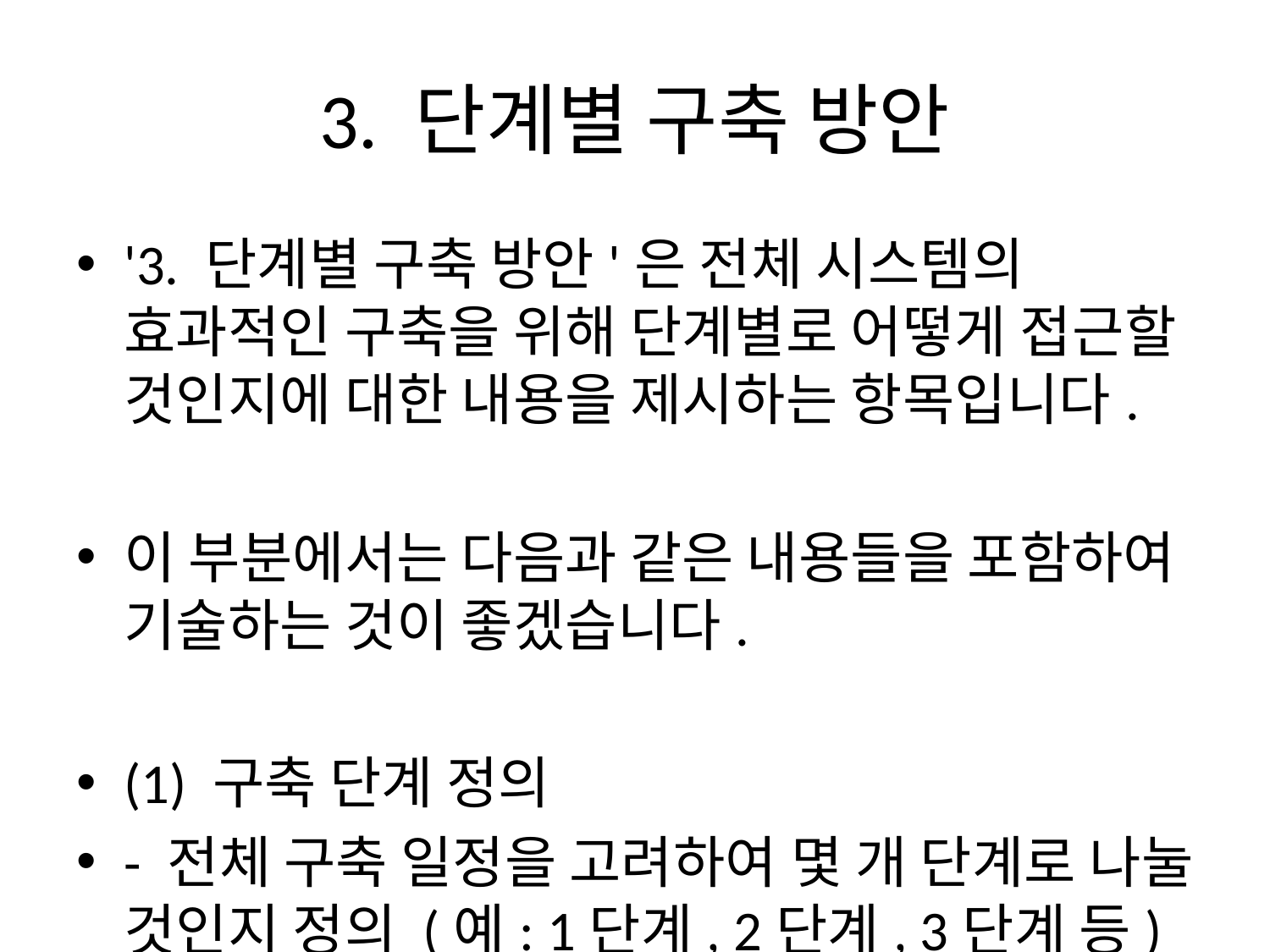

# 3. 단계별 구축 방안
'3. 단계별 구축 방안'은 전체 시스템의 효과적인 구축을 위해 단계별로 어떻게 접근할 것인지에 대한 내용을 제시하는 항목입니다.

이 부분에서는 다음과 같은 내용들을 포함하여 기술하는 것이 좋겠습니다.

(1) 구축 단계 정의
- 전체 구축 일정을 고려하여 몇 개 단계로 나눌 것인지 정의 (예: 1단계, 2단계, 3단계 등)
- 각 단계별 구축 범위와 목표 설정

(2) 단계별 구축 내용
- 1단계에서는 어떤 시스템 구성요소와 기능들을 구축할 것인지 설명
  예) 인프라 환경 구성, 기본 업무 프로세스 구현, 데이터 이관 등
- 2단계에서는 추가로 구현할 기능과 연계 시스템 구축 계획 등을 기술
- 3단계에서는 통합테스트, 안정화, 고도화 등 마무리 작업 계획을 설명

(3) 단계별 일정 계획
- 각 단계의 투입인력과 기간, 단계간 연계 등을 고려한 전체 일정 수립
- 마일스톤 정의 및 진척관리 방안 제시

(4) 단계별 리스크 관리 방안
- 각 단계에서 예상되는 리스크 요인을 식별하고 대응방안 마련
- 일정 지연, 품질 이슈 등 주요 리스크에 대한 모니터링 및 통제 방안

(5) 단계별 수행 조직 및 역할
- 단계별로 투입되는 인력의 구성과 역할 정의
- 고객사, 개발사, 감리사 등 이해관계자간 커뮤니케이션 및 협업 방안

이와 같이 단계적 접근 방식을 통해 안정적이고 효율적인 시스템 구축이 가능함을 제안서에 논리적으로 기술하고 관련 사례나 경험을 제시한다면 좋은 평가를 받을 수 있을 것입니다.